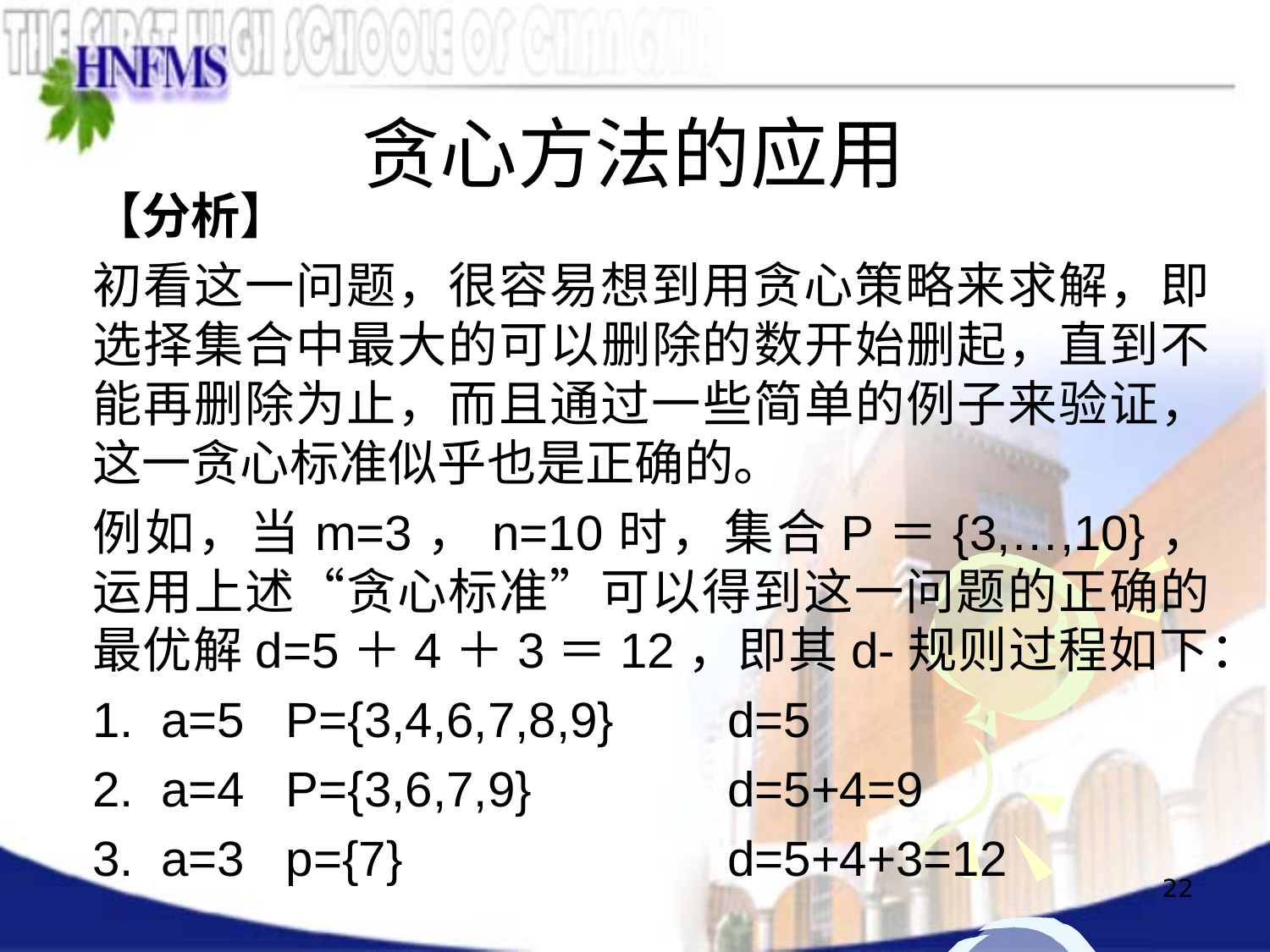

# 贪心方法的应用
【分析】
初看这一问题，很容易想到用贪心策略来求解，即选择集合中最大的可以删除的数开始删起，直到不能再删除为止，而且通过一些简单的例子来验证，这一贪心标准似乎也是正确的。
例如，当m=3，n=10时，集合P＝{3,…,10}，运用上述“贪心标准”可以得到这一问题的正确的最优解d=5＋4＋3＝12，即其d-规则过程如下：
1.  a=5   P={3,4,6,7,8,9}	d=5
2.  a=4   P={3,6,7,9}		d=5+4=9
3.  a=3   p={7} 			d=5+4+3=12
22